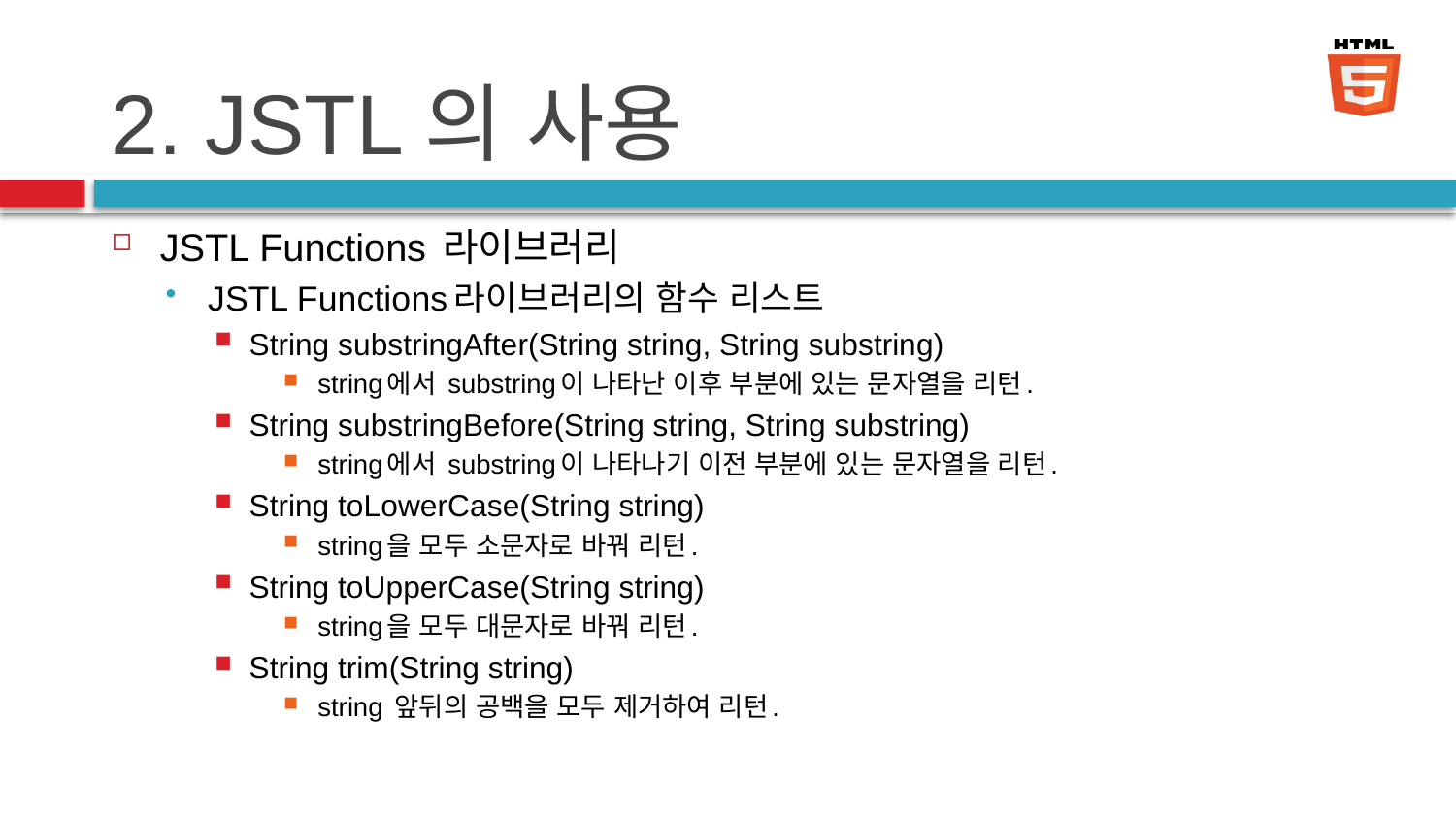

# 2. JSTL의 사용
JSTL Functions 라이브러리
JSTL Functions라이브러리의 함수 리스트
String substringAfter(String string, String substring)
string에서 substring이 나타난 이후 부분에 있는 문자열을 리턴.
String substringBefore(String string, String substring)
string에서 substring이 나타나기 이전 부분에 있는 문자열을 리턴.
String toLowerCase(String string)
string을 모두 소문자로 바꿔 리턴.
String toUpperCase(String string)
string을 모두 대문자로 바꿔 리턴.
String trim(String string)
string 앞뒤의 공백을 모두 제거하여 리턴.